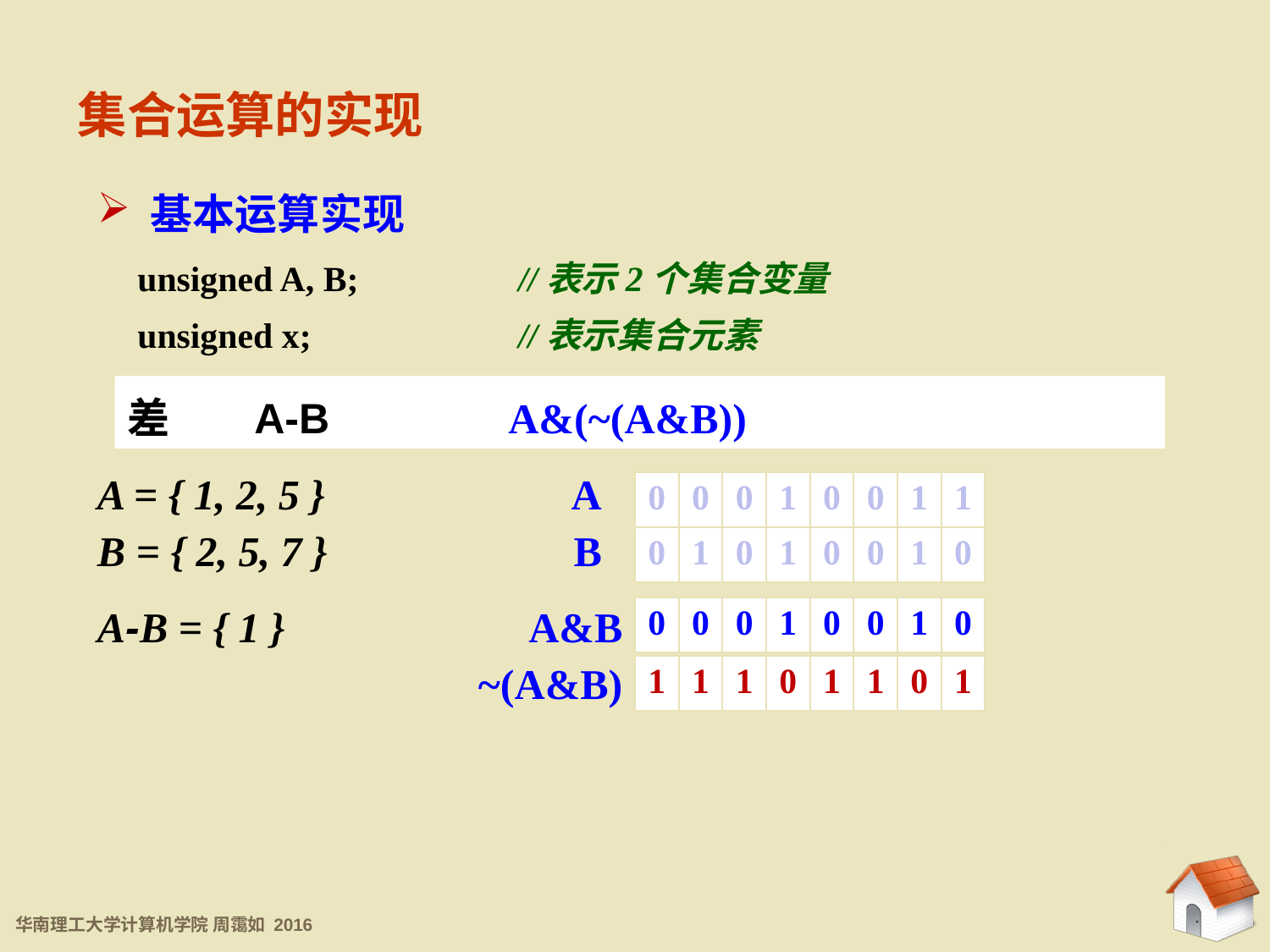

集合运算的实现
 基本运算实现
unsigned A, B;		//表示2个集合变量
unsigned x;		//表示集合元素
差	A-B		A&(~(A&B))
A = { 1, 2, 5 }	                     A
B = { 2, 5, 7 }   	         B
A-B = { 1 }                       A&B
                                    ~(A&B)

| 0 | 0 | 0 | 1 | 0 | 0 | 1 | 1 |
| --- | --- | --- | --- | --- | --- | --- | --- |
| 0 | 1 | 0 | 1 | 0 | 0 | 1 | 0 |
| 0 | 0 | 0 | 1 | 0 | 0 | 1 | 0 |
| --- | --- | --- | --- | --- | --- | --- | --- |
| 1 | 1 | 1 | 0 | 1 | 1 | 0 | 1 |
| --- | --- | --- | --- | --- | --- | --- | --- |